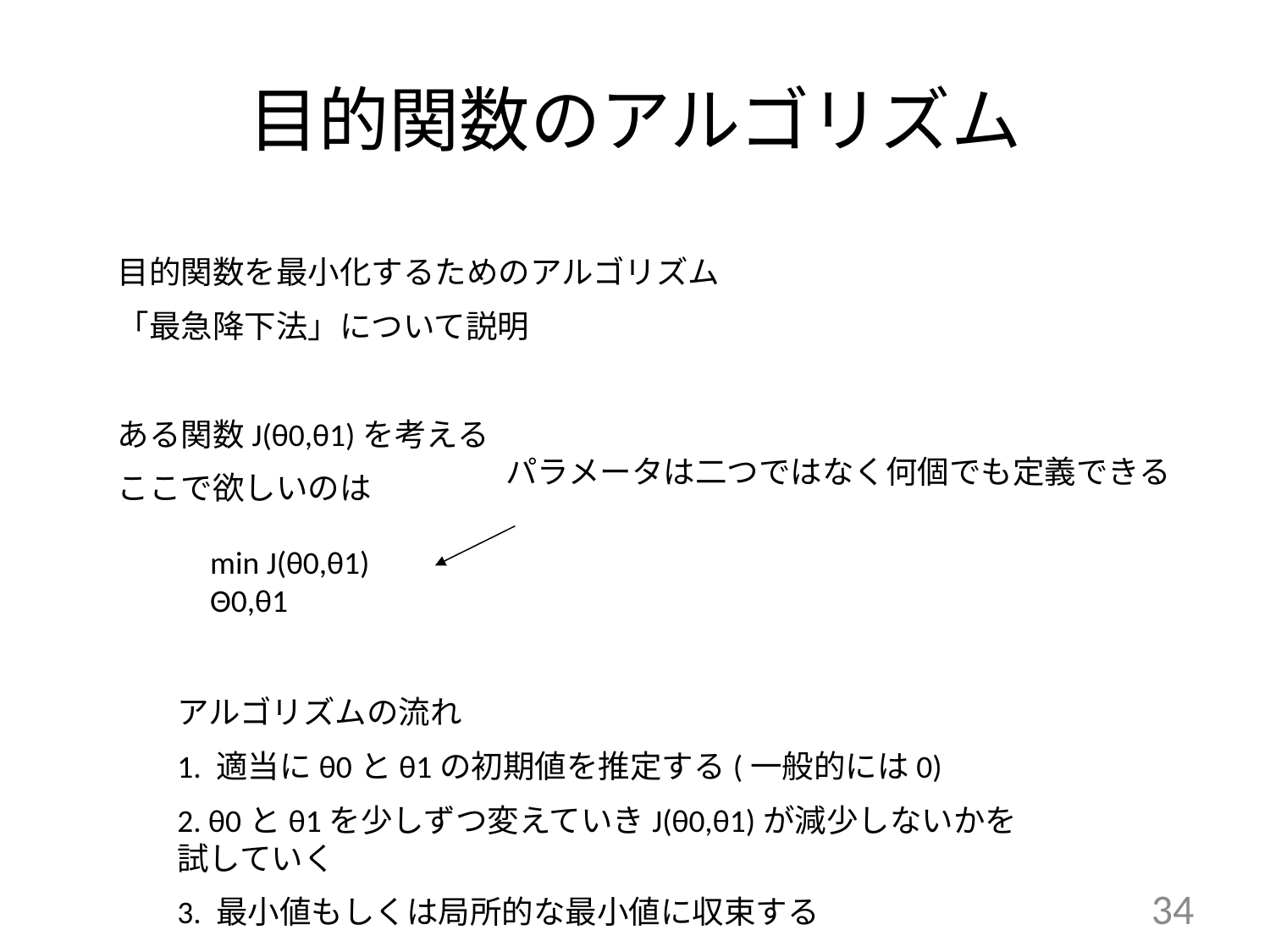

目的関数のアルゴリズム
目的関数を最小化するためのアルゴリズム
「最急降下法」について説明

ある関数J(θ0,θ1)を考える
ここで欲しいのは

パラメータは二つではなく何個でも定義できる

min J(θ0,θ1)
Θ0,θ1
アルゴリズムの流れ
1. 適当にθ0とθ1の初期値を推定する(一般的には0)
2. θ0とθ1を少しずつ変えていきJ(θ0,θ1)が減少しないかを試していく
3. 最小値もしくは局所的な最小値に収束する
34